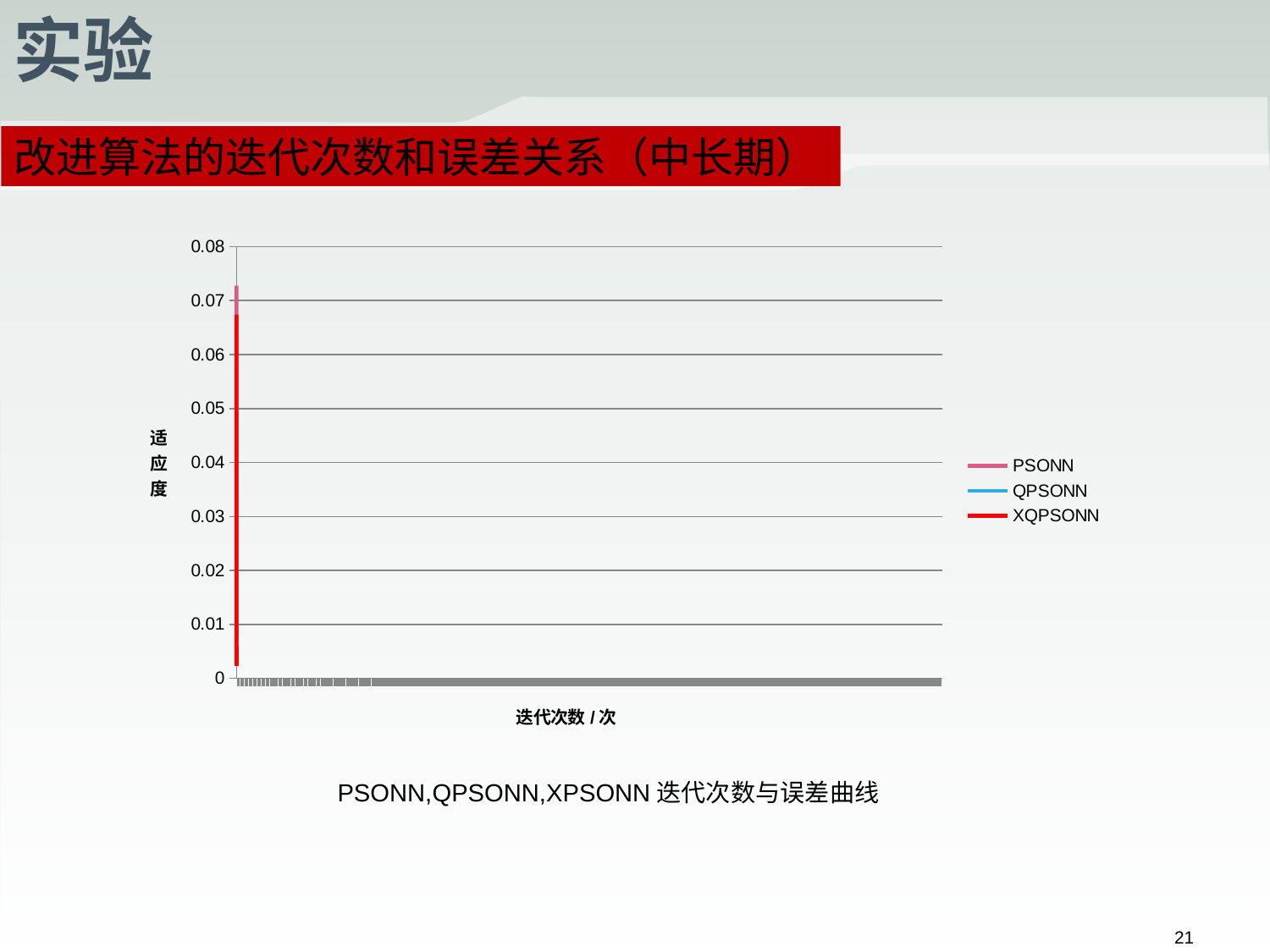

# 实验
改进算法的迭代次数和误差关系（中长期）

[unsupported chart]

PSONN,QPSONN,XPSONN迭代次数与误差曲线
21